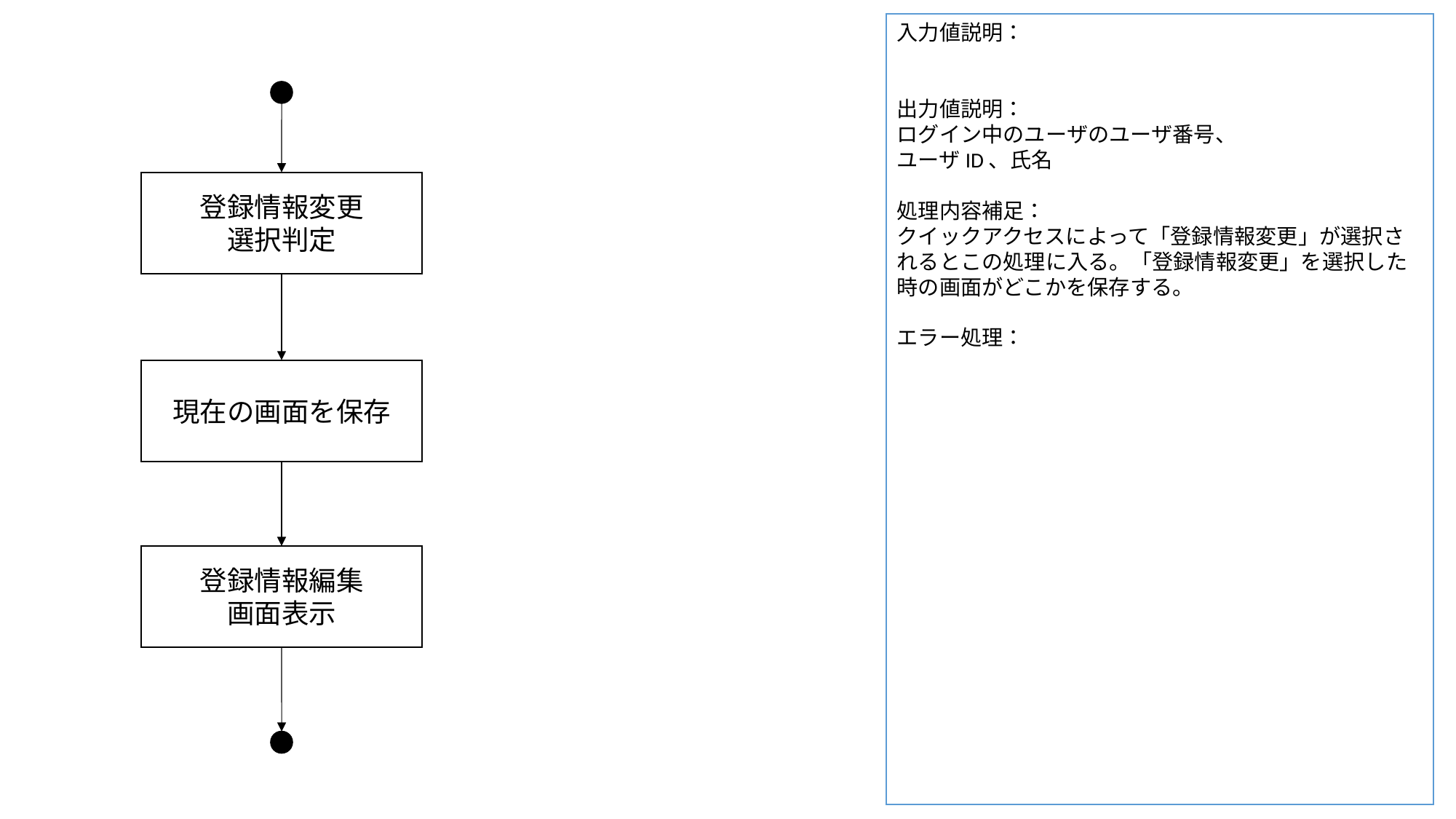

入力値説明：

出力値説明：
ログイン中のユーザのユーザ番号、
ユーザID、氏名

処理内容補足：
クイックアクセスによって「登録情報変更」が選択されるとこの処理に入る。「登録情報変更」を選択した時の画面がどこかを保存する。

エラー処理：

登録情報変更
選択判定
現在の画面を保存
登録情報編集
画面表示